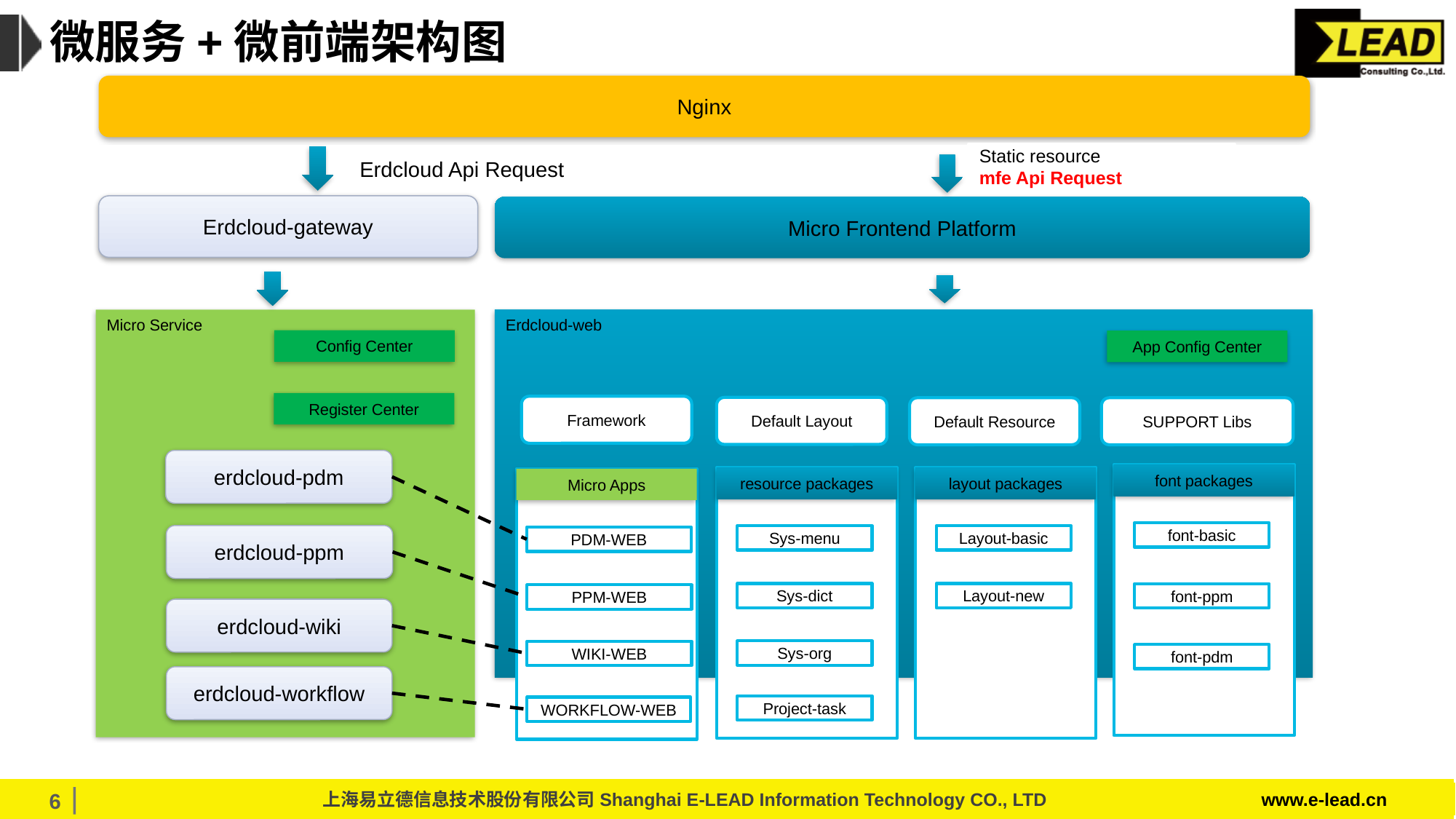

# 微服务+微前端架构图
Nginx
Static resource
mfe Api Request

Erdcloud Api Request
Erdcloud-gateway
Micro Frontend Platform

Micro Service
Erdcloud-web
Config Center
App Config Center
Register Center
Framework
Default Layout
Default Resource
SUPPORT Libs
erdcloud-pdm

font packages

resource packages

layout packages

Micro Apps
font-basic
erdcloud-ppm
Sys-menu
Layout-basic
PDM-WEB
Sys-dict
Layout-new
font-ppm
PPM-WEB
erdcloud-wiki
Sys-org
WIKI-WEB
font-pdm
erdcloud-workflow
Project-task
WORKFLOW-WEB